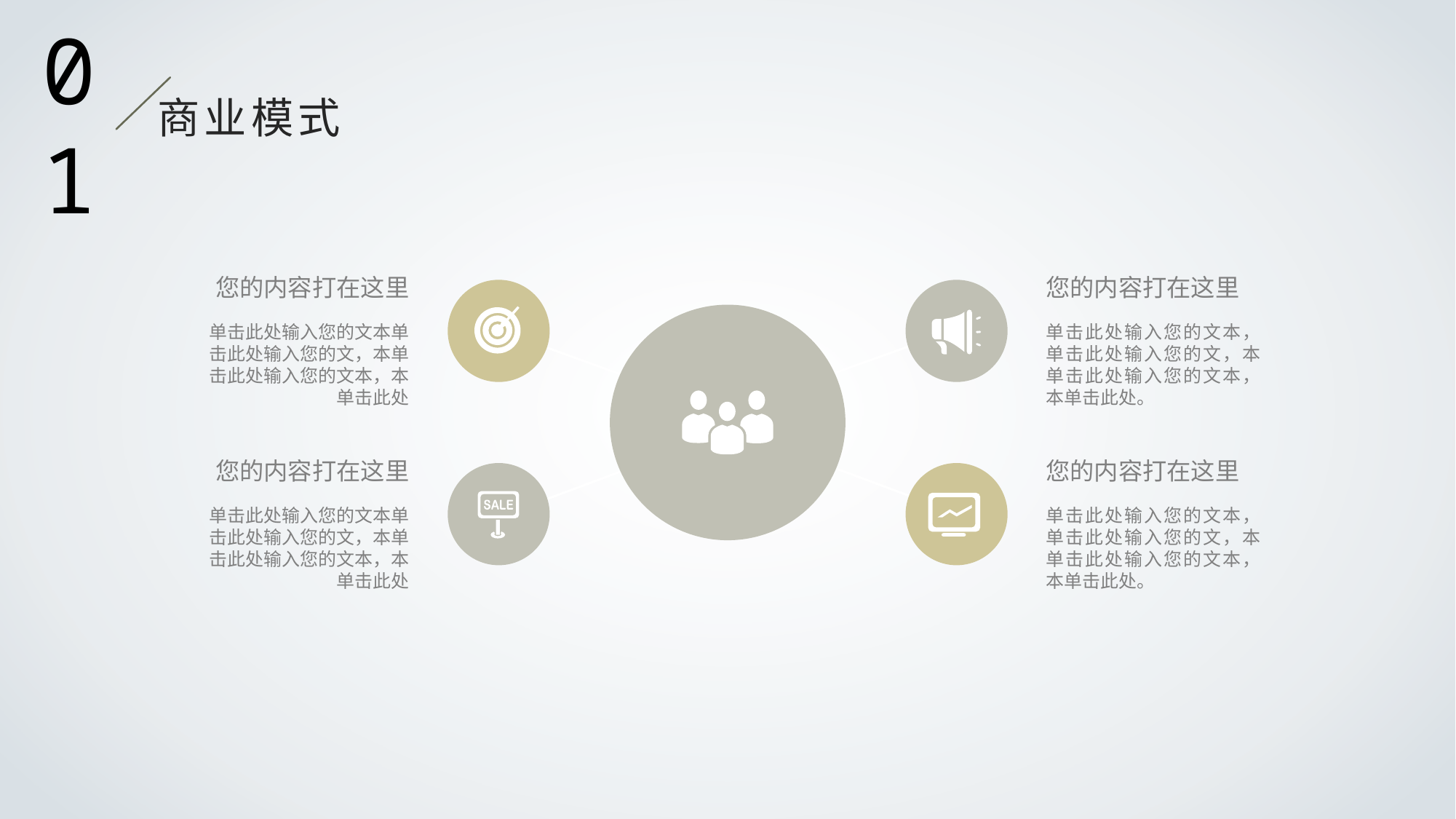

01
商业模式
您的内容打在这里
您的内容打在这里

单击此处输入您的文本单击此处输入您的文，本单击此处输入您的文本，本单击此处
单击此处输入您的文本，单击此处输入您的文，本单击此处输入您的文本，本单击此处。
您的内容打在这里
您的内容打在这里

单击此处输入您的文本单击此处输入您的文，本单击此处输入您的文本，本单击此处
单击此处输入您的文本，单击此处输入您的文，本单击此处输入您的文本，本单击此处。